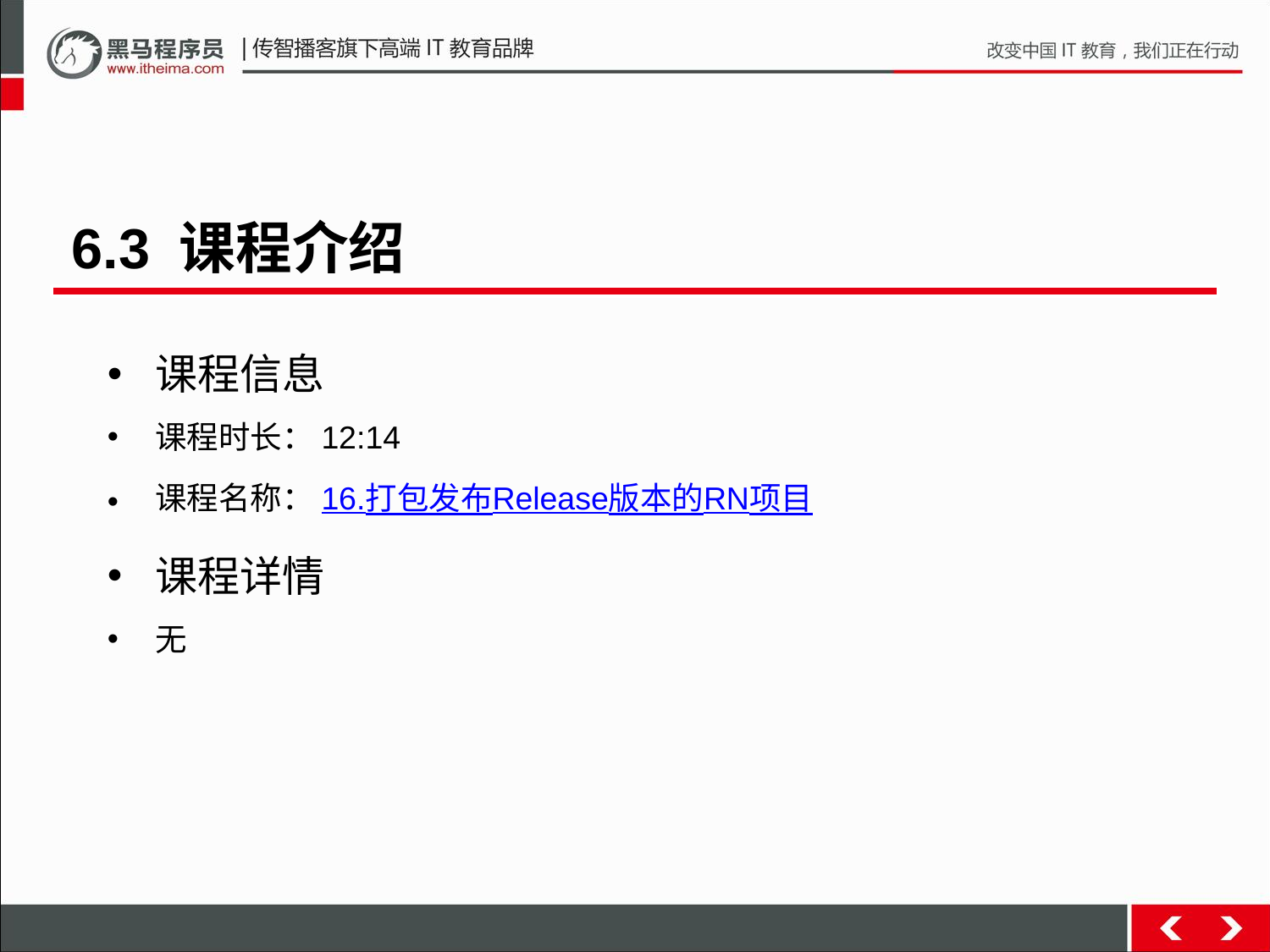

6.3 课程介绍
课程信息
课程时长：12:14
课程名称：16.打包发布Release版本的RN项目
课程详情
无